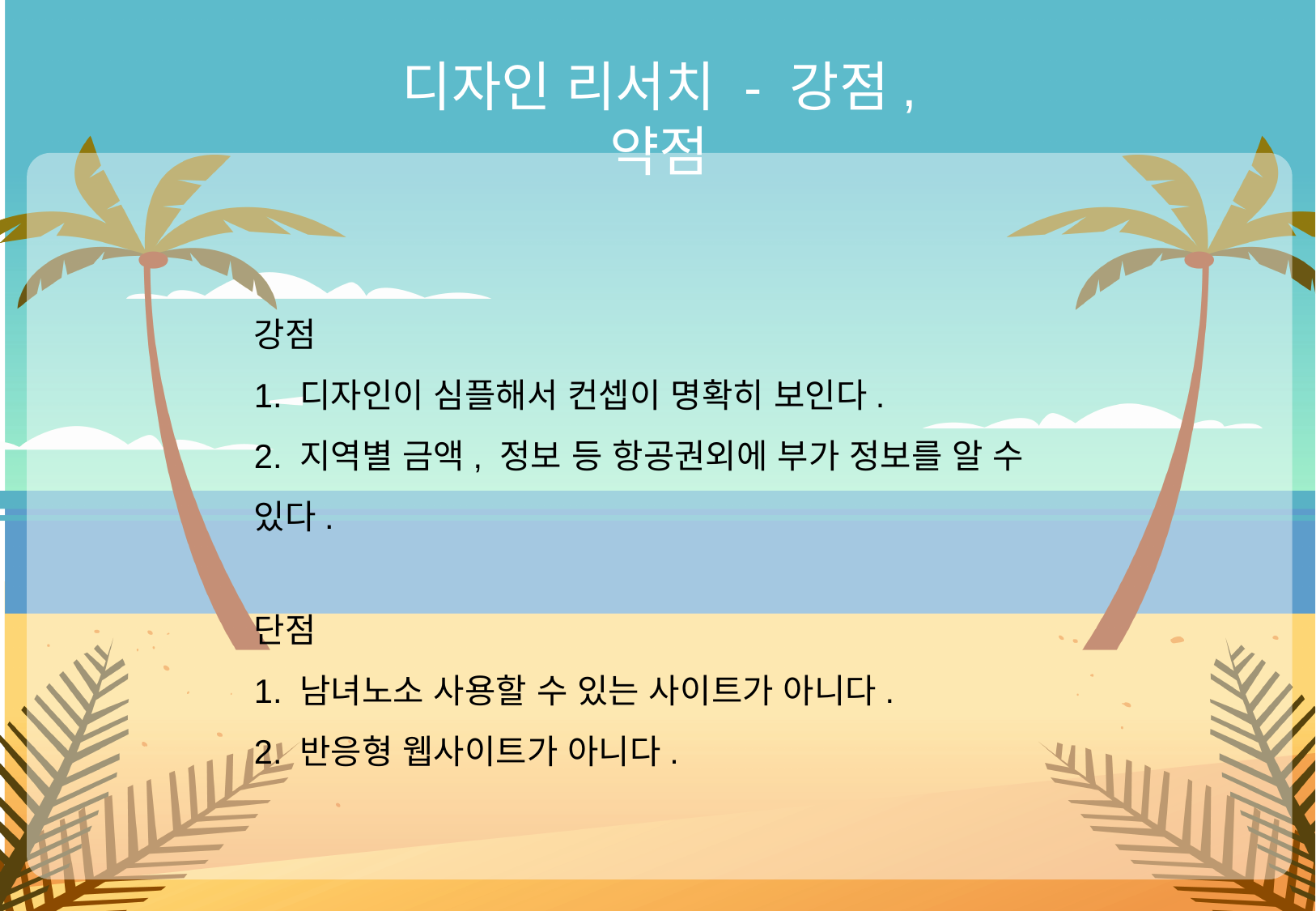

디자인 리서치 - 강점, 약점

강점
1. 디자인이 심플해서 컨셉이 명확히 보인다.
2. 지역별 금액, 정보 등 항공권외에 부가 정보를 알 수 있다.
단점
1. 남녀노소 사용할 수 있는 사이트가 아니다.
2. 반응형 웹사이트가 아니다.